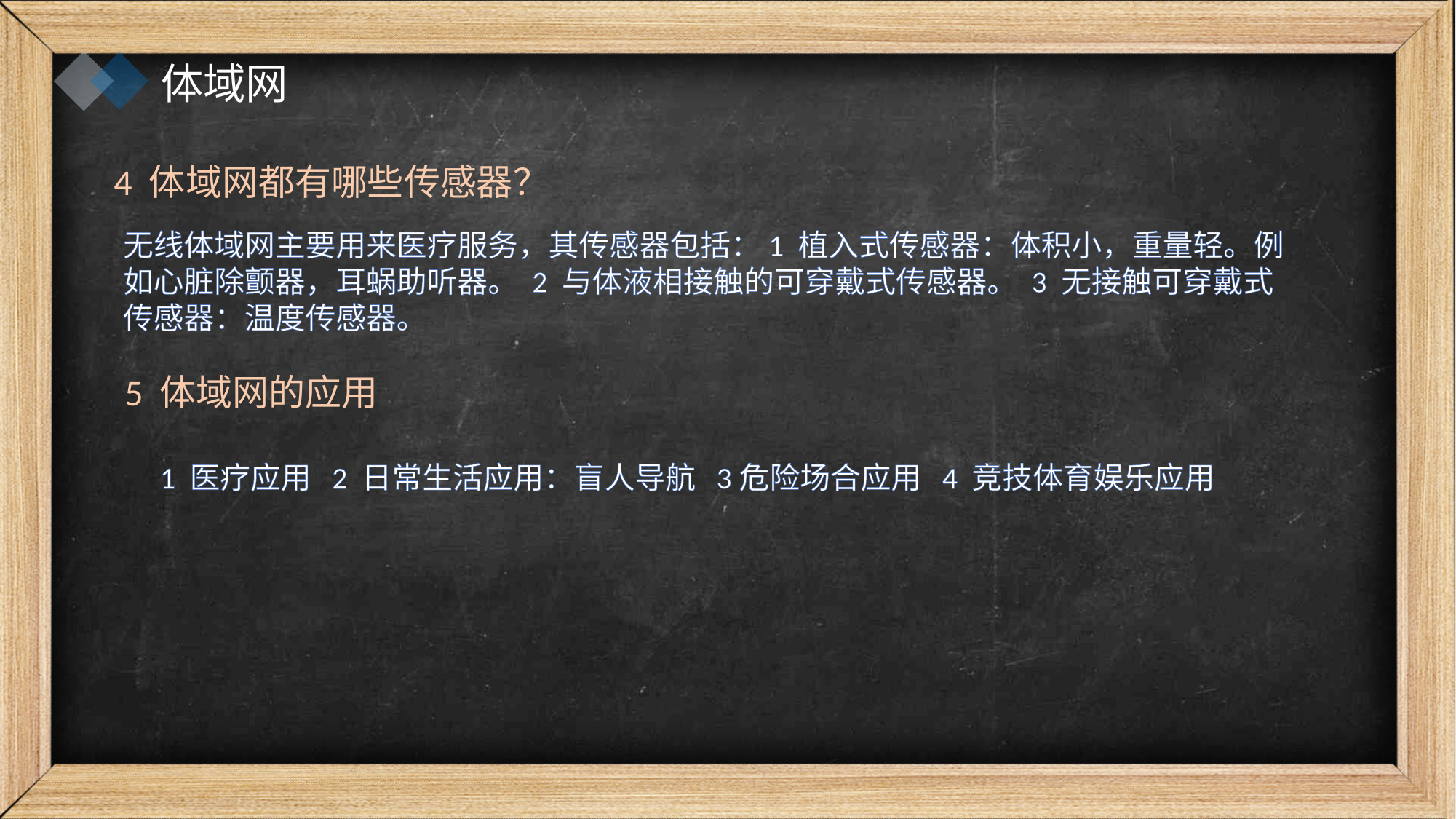

体域网

4 体域网都有哪些传感器？
无线体域网主要用来医疗服务，其传感器包括：1 植入式传感器：体积小，重量轻。例如心脏除颤器，耳蜗助听器。 2 与体液相接触的可穿戴式传感器。 3 无接触可穿戴式传感器：温度传感器。
5 体域网的应用
1 医疗应用  2 日常生活应用：盲人导航  3危险场合应用  4 竞技体育娱乐应用